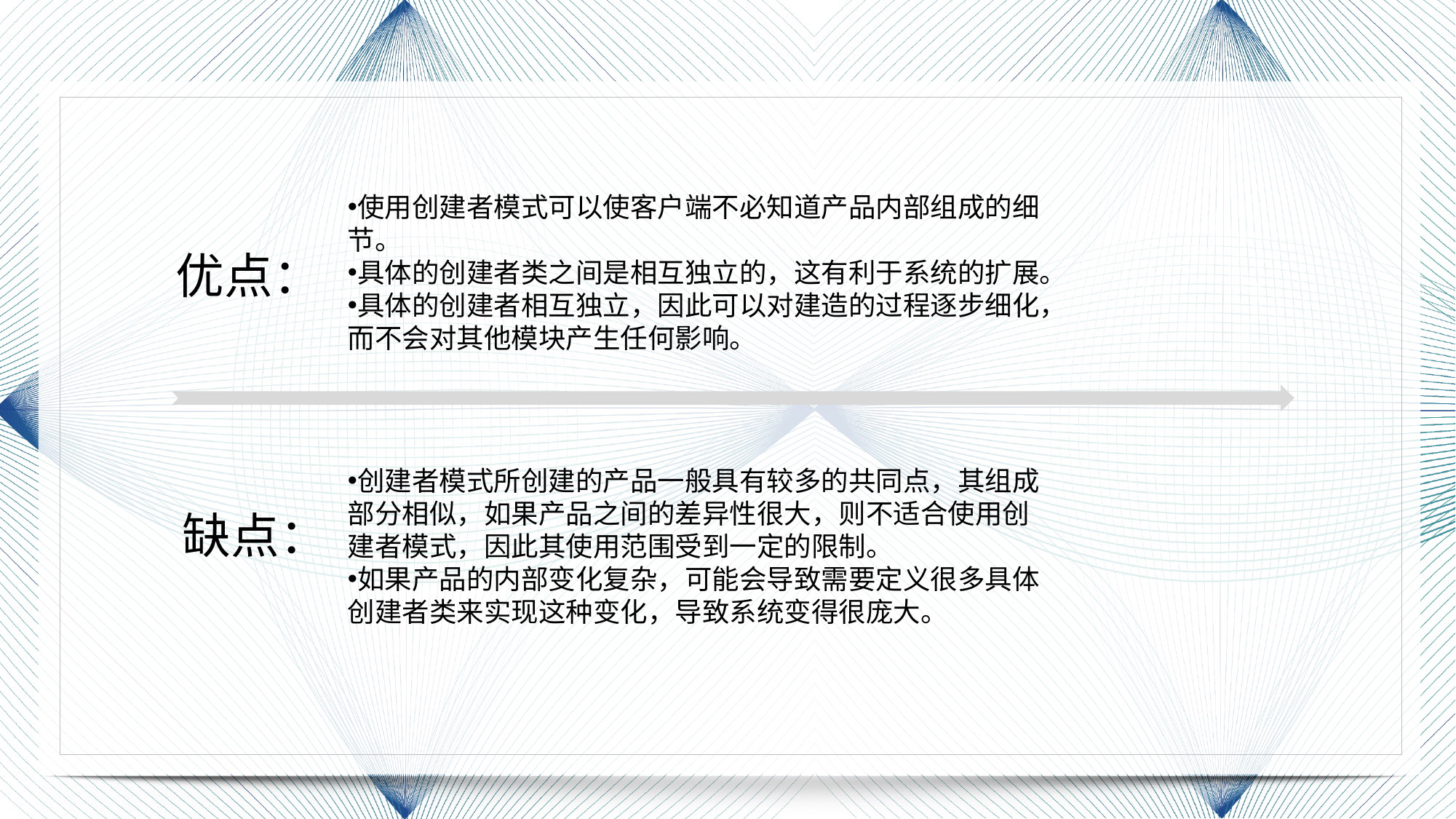

使用创建者模式可以使客户端不必知道产品内部组成的细节。
具体的创建者类之间是相互独立的，这有利于系统的扩展。
具体的创建者相互独立，因此可以对建造的过程逐步细化，而不会对其他模块产生任何影响。
优点：

创建者模式所创建的产品一般具有较多的共同点，其组成部分相似，如果产品之间的差异性很大，则不适合使用创建者模式，因此其使用范围受到一定的限制。
如果产品的内部变化复杂，可能会导致需要定义很多具体创建者类来实现这种变化，导致系统变得很庞大。
缺点：